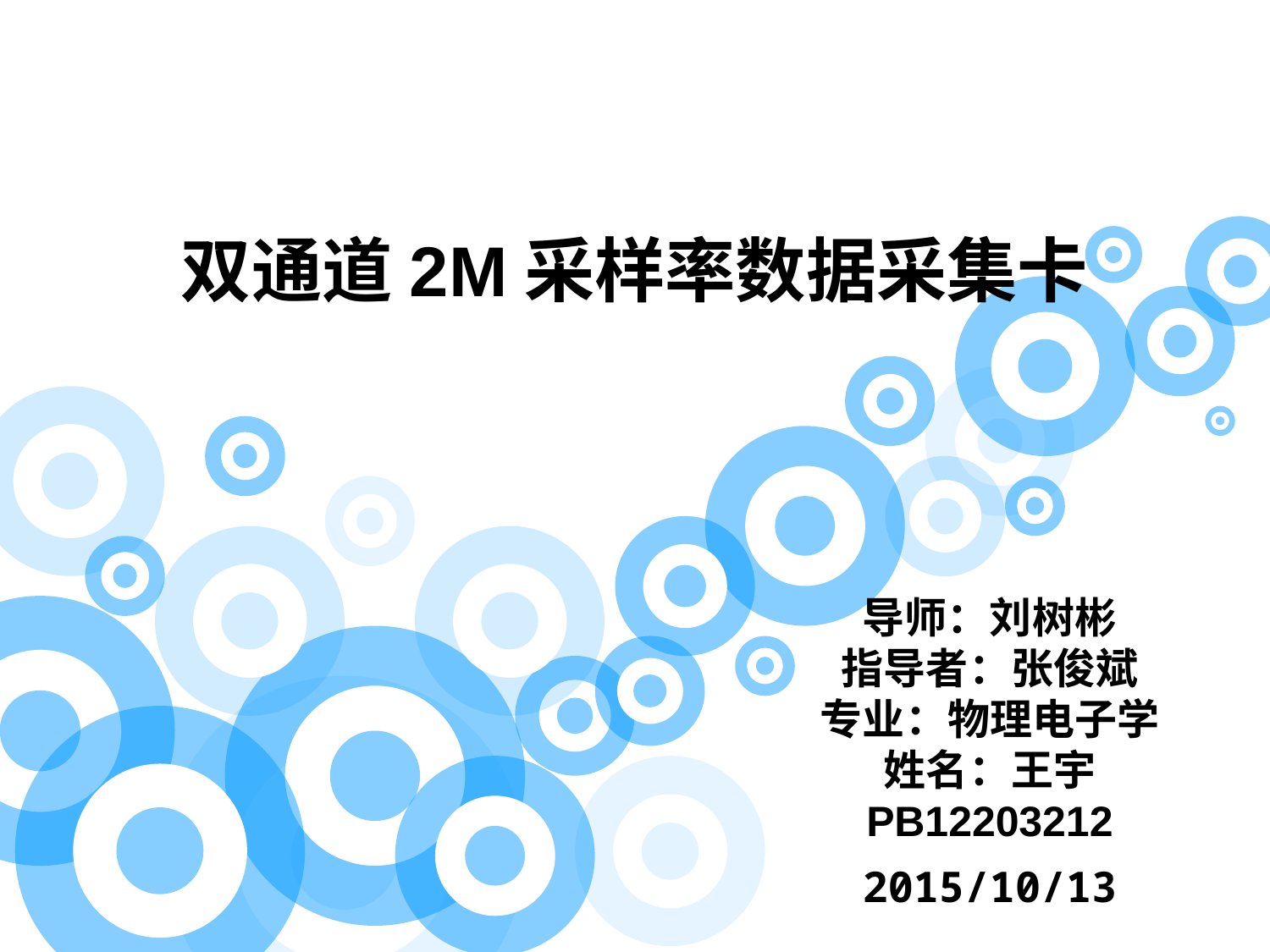

# 双通道2M采样率数据采集卡
导师：刘树彬
指导者：张俊斌
专业：物理电子学
姓名：王宇
PB12203212
2015/10/13